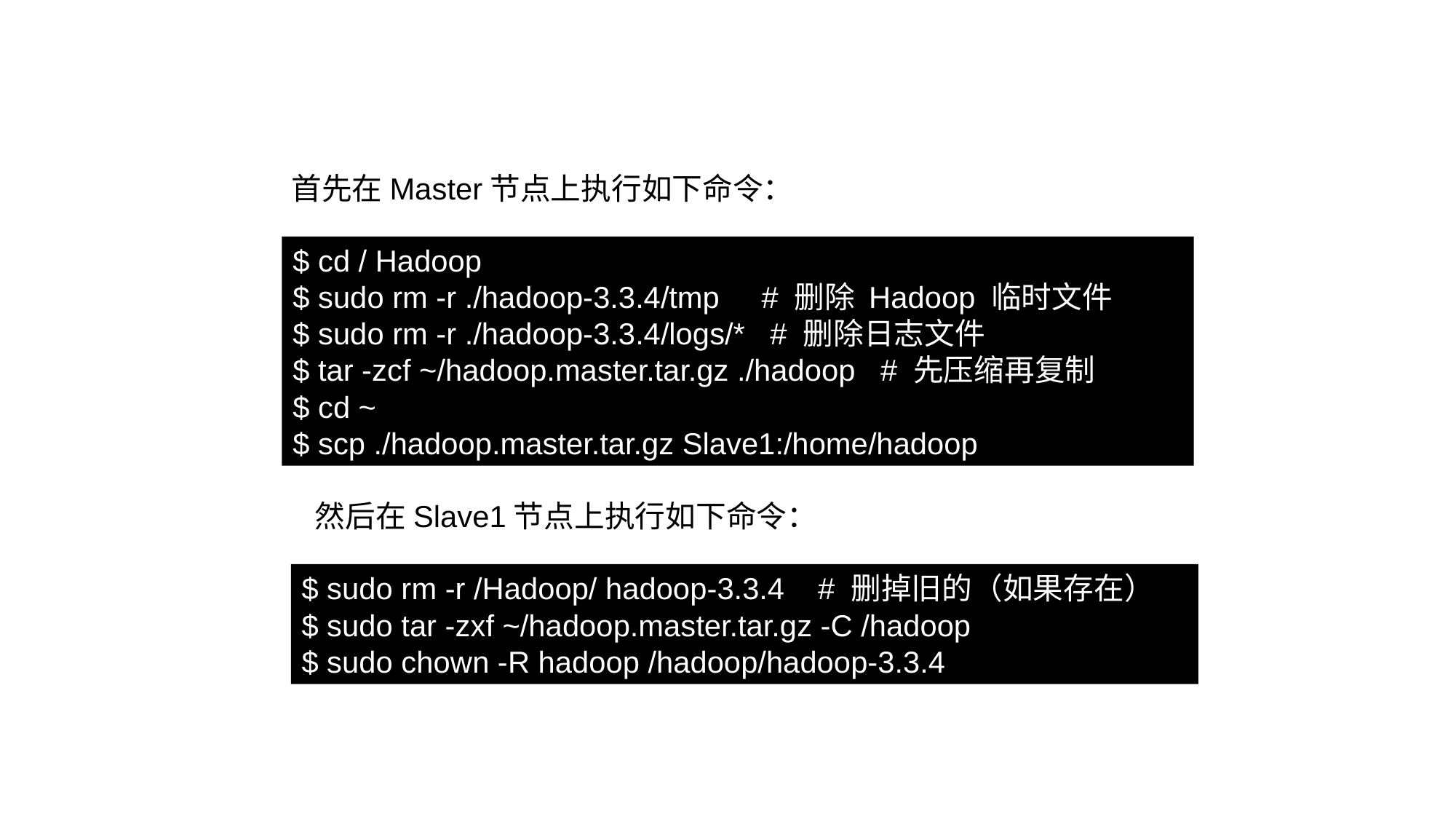

首先在Master节点上执行如下命令：
$ cd / Hadoop
$ sudo rm -r ./hadoop-3.3.4/tmp     # 删除 Hadoop 临时文件
$ sudo rm -r ./hadoop-3.3.4/logs/*   # 删除日志文件
$ tar -zcf ~/hadoop.master.tar.gz ./hadoop   # 先压缩再复制
$ cd ~
$ scp ./hadoop.master.tar.gz Slave1:/home/hadoop
然后在Slave1节点上执行如下命令：
$ sudo rm -r /Hadoop/ hadoop-3.3.4    # 删掉旧的（如果存在）
$ sudo tar -zxf ~/hadoop.master.tar.gz -C /hadoop
$ sudo chown -R hadoop /hadoop/hadoop-3.3.4